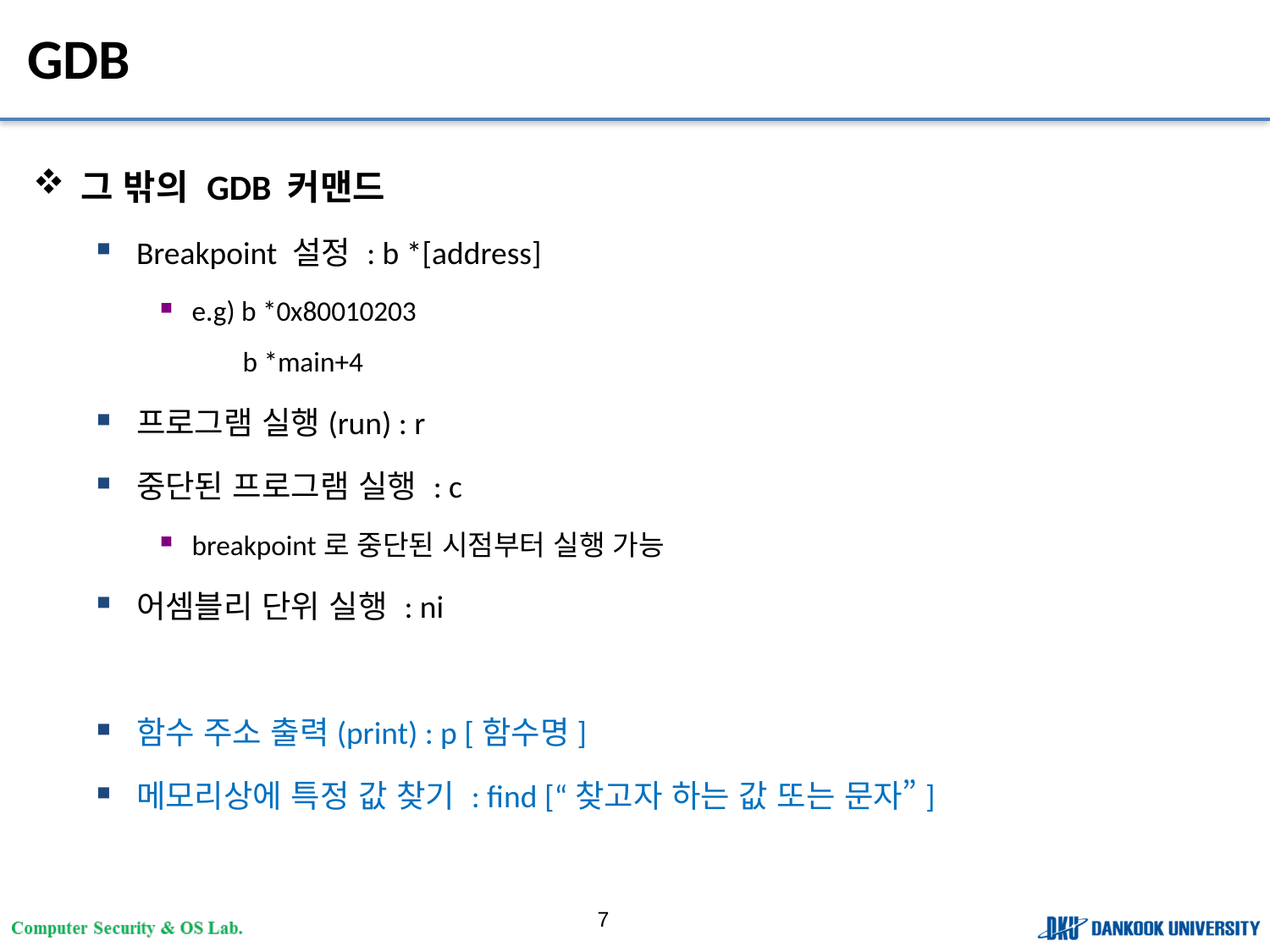

# GDB
그 밖의 GDB 커맨드
Breakpoint 설정 : b *[address]
e.g) b *0x80010203
        b *main+4
프로그램 실행(run) : r
중단된 프로그램 실행 : c
breakpoint로 중단된 시점부터 실행 가능
어셈블리 단위 실행 : ni

함수 주소 출력(print) : p [함수명]
메모리상에 특정 값 찾기 : find [“찾고자 하는 값 또는 문자”]

7